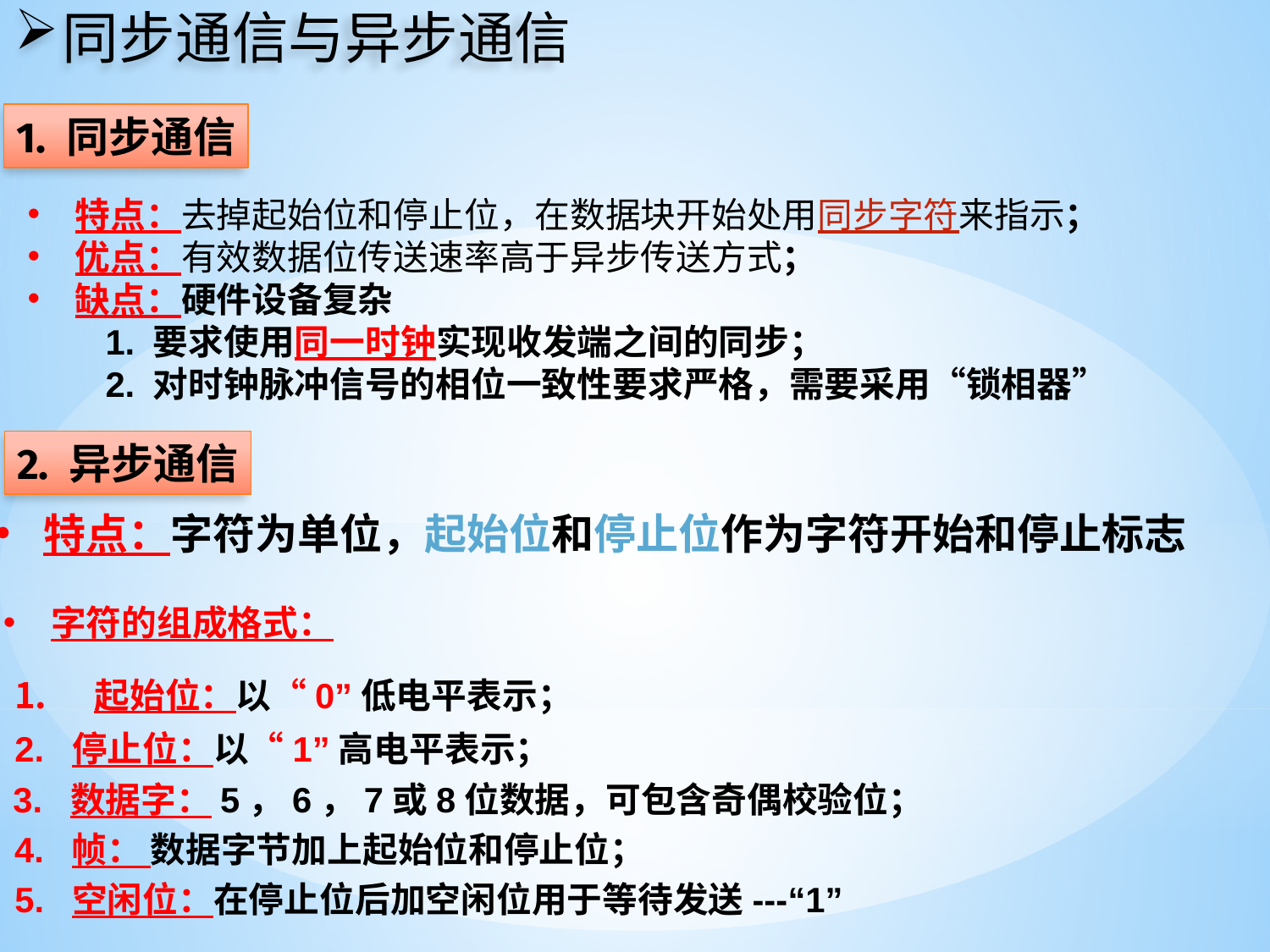

同步通信与异步通信
1. 同步通信
特点：去掉起始位和停止位，在数据块开始处用同步字符来指示；
优点：有效数据位传送速率高于异步传送方式；
缺点：硬件设备复杂
        1. 要求使用同一时钟实现收发端之间的同步；
        2. 对时钟脉冲信号的相位一致性要求严格，需要采用“锁相器”
2. 异步通信
特点：字符为单位，起始位和停止位作为字符开始和停止标志

字符的组成格式：
 起始位：以“0”低电平表示；
2.  停止位：以“1”高电平表示；
3.  数据字：5，6，7或8位数据，可包含奇偶校验位；
4.  帧： 数据字节加上起始位和停止位；
5.  空闲位：在停止位后加空闲位用于等待发送---“1”